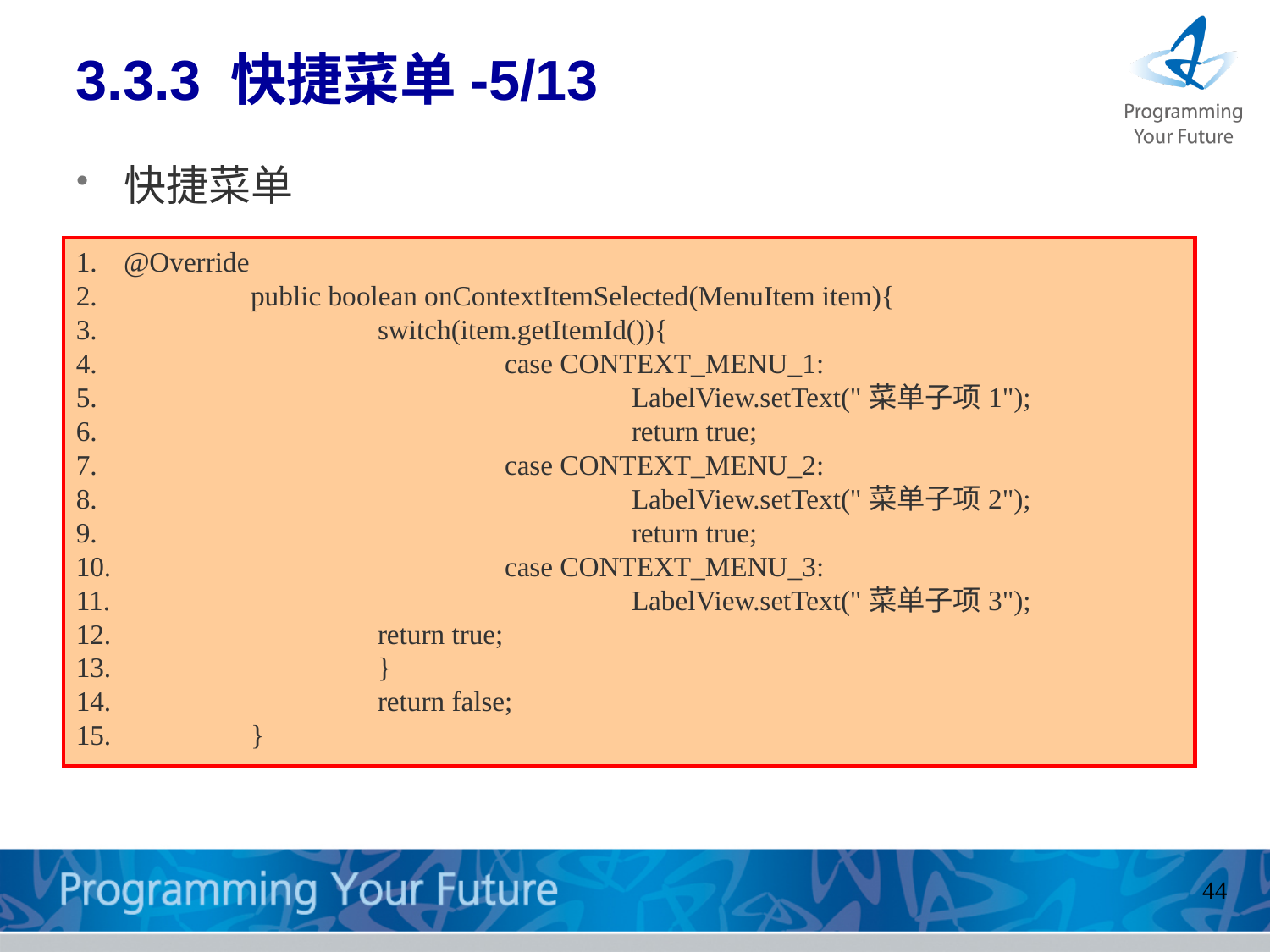

3.3.3 快捷菜单-5/13
快捷菜单

@Override
	public boolean onContextItemSelected(MenuItem item){
		switch(item.getItemId()){
			case CONTEXT_MENU_1:
				LabelView.setText("菜单子项1");
				return true;
			case CONTEXT_MENU_2:
				LabelView.setText("菜单子项2");
				return true;
			case CONTEXT_MENU_3:
				LabelView.setText("菜单子项3");
		return true;
		}
		return false;
	}